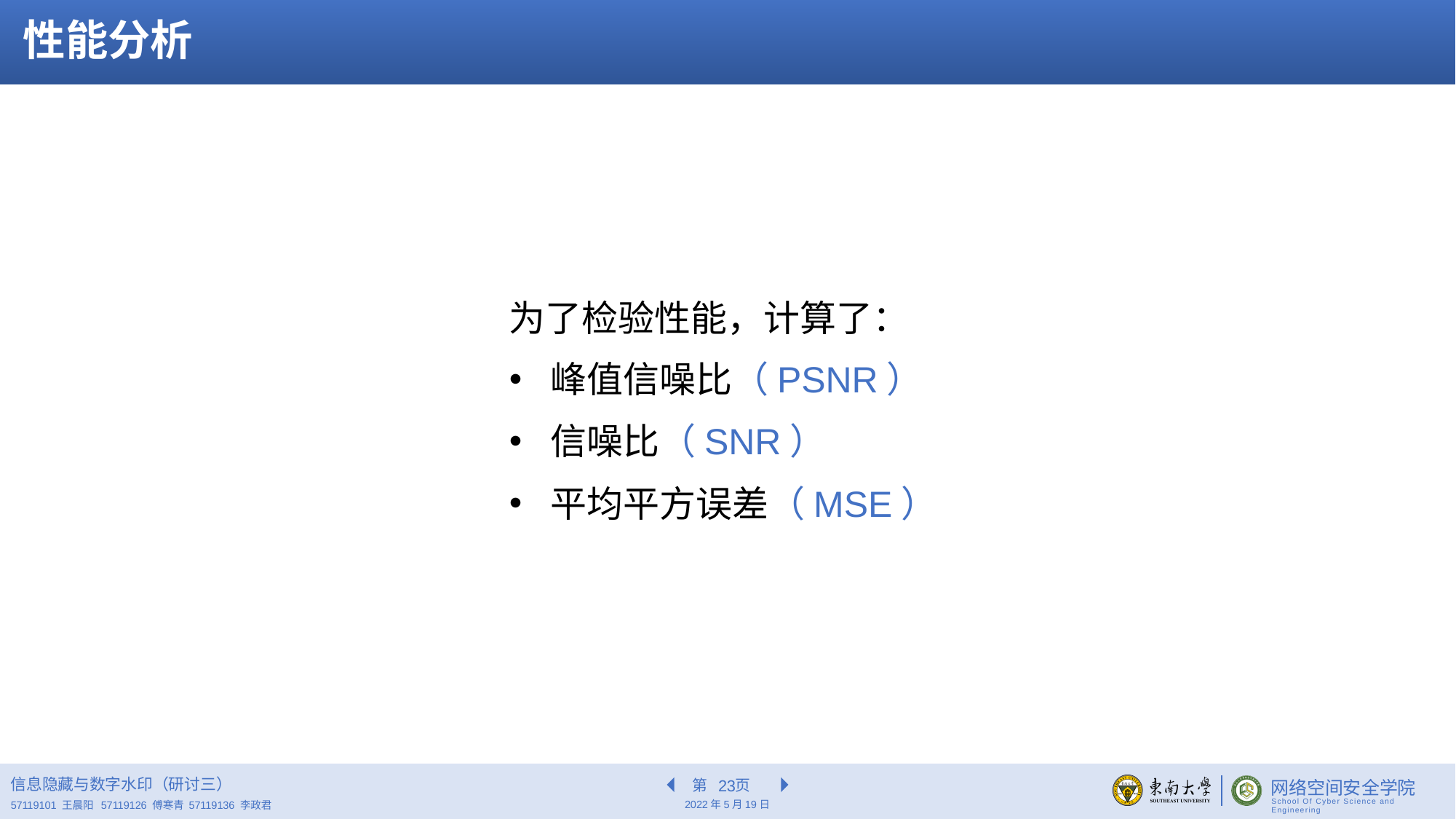

性能分析
为了检验性能，计算了：
峰值信噪比（PSNR）
信噪比（SNR）
平均平方误差（MSE）
信息隐藏与数字水印（研讨三）

23
2022年5月19日
57119101 王晨阳  57119126 傅寒青 57119136 李政君